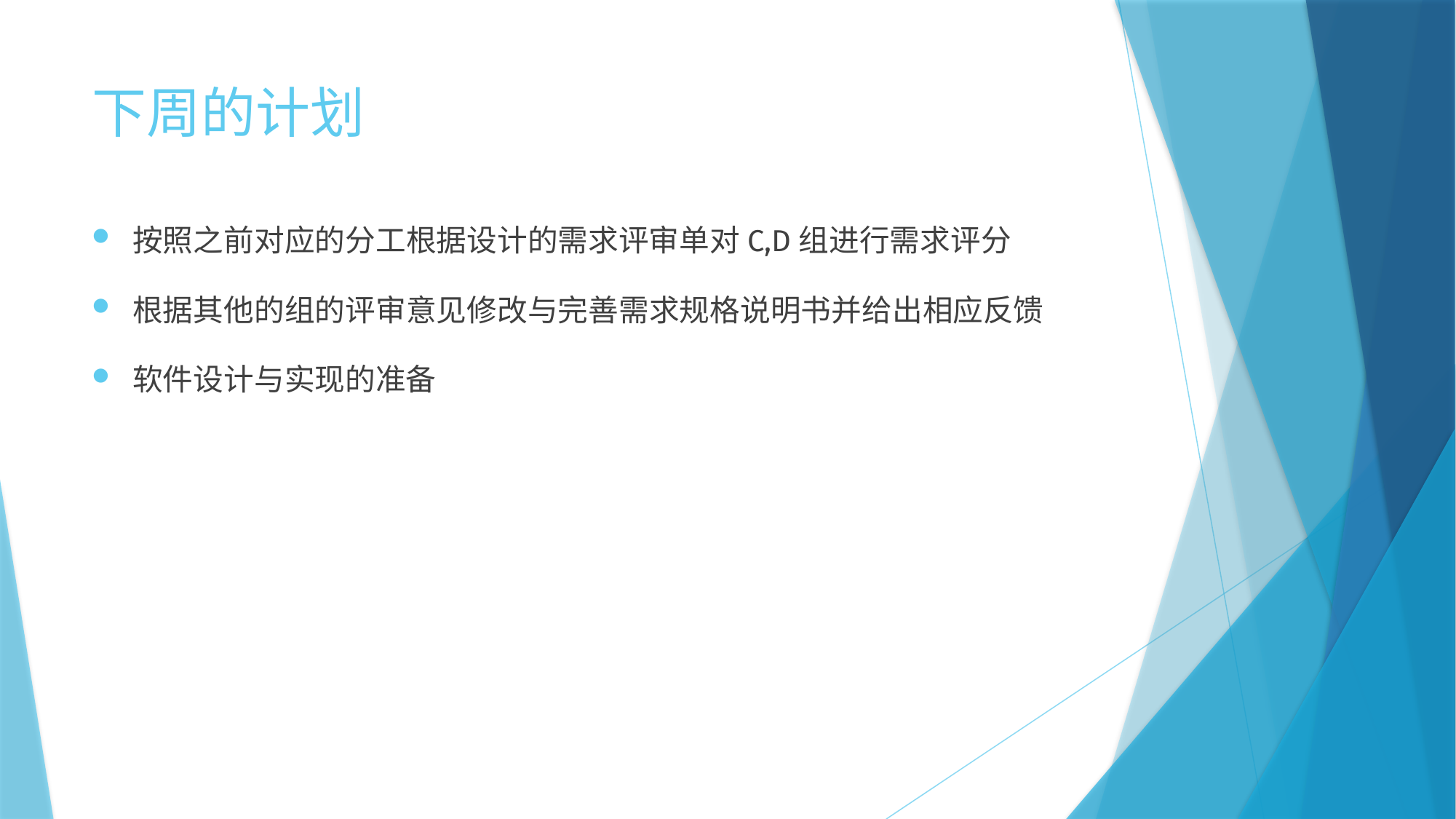

# 下周的计划
按照之前对应的分工根据设计的需求评审单对C,D组进行需求评分
根据其他的组的评审意见修改与完善需求规格说明书并给出相应反馈
软件设计与实现的准备